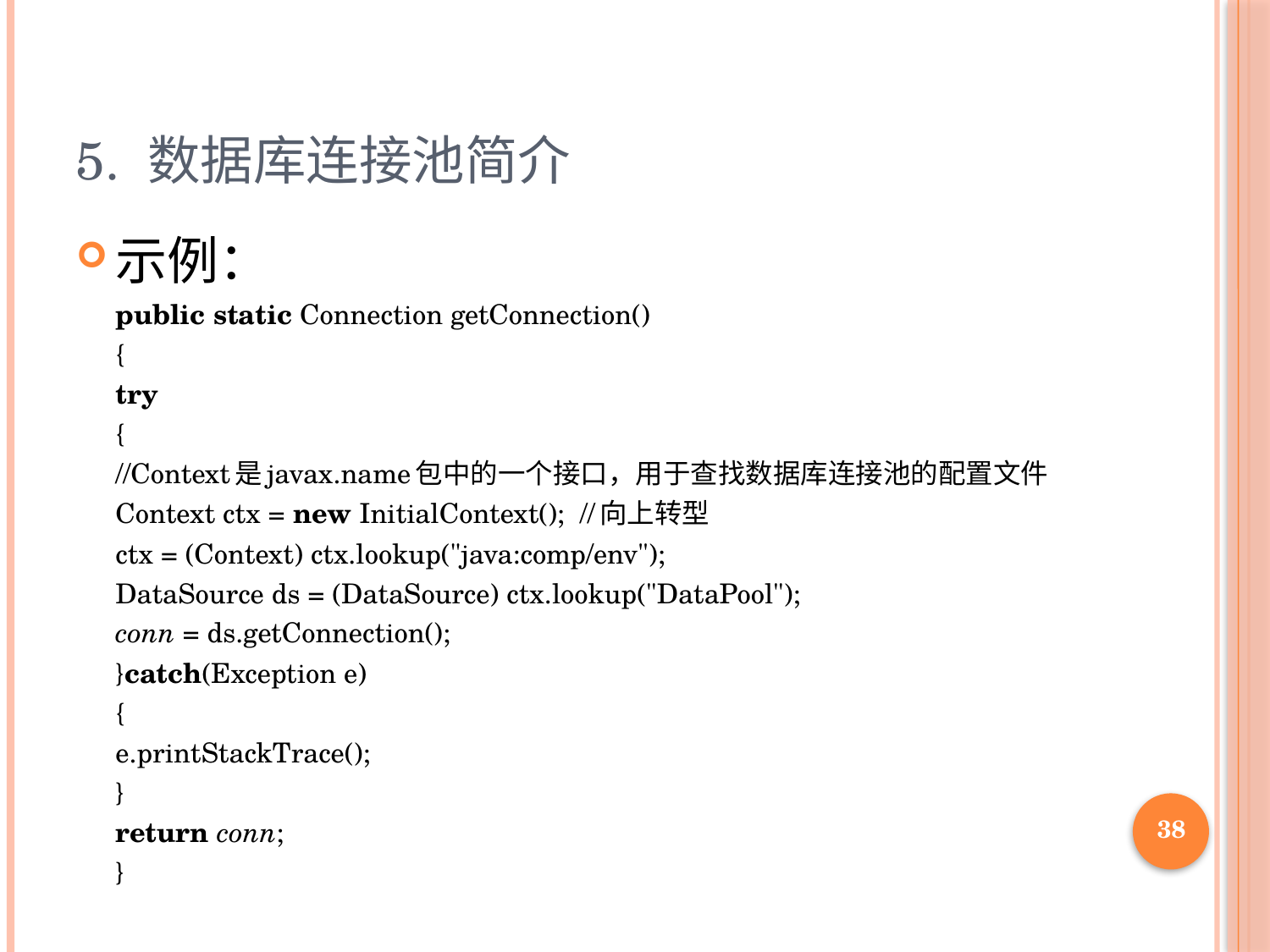

# 5. 数据库连接池简介
示例：
	public static Connection getConnection()
	{
		try
		{
			//Context是javax.name包中的一个接口，用于查找数据库连接池的配置文件
			Context ctx = new InitialContext();  //向上转型
			ctx = (Context) ctx.lookup("java:comp/env");
			DataSource ds = (DataSource) ctx.lookup("DataPool");
			conn = ds.getConnection();
		}catch(Exception e)
		{
			e.printStackTrace();
		}
		return conn;
	}
38